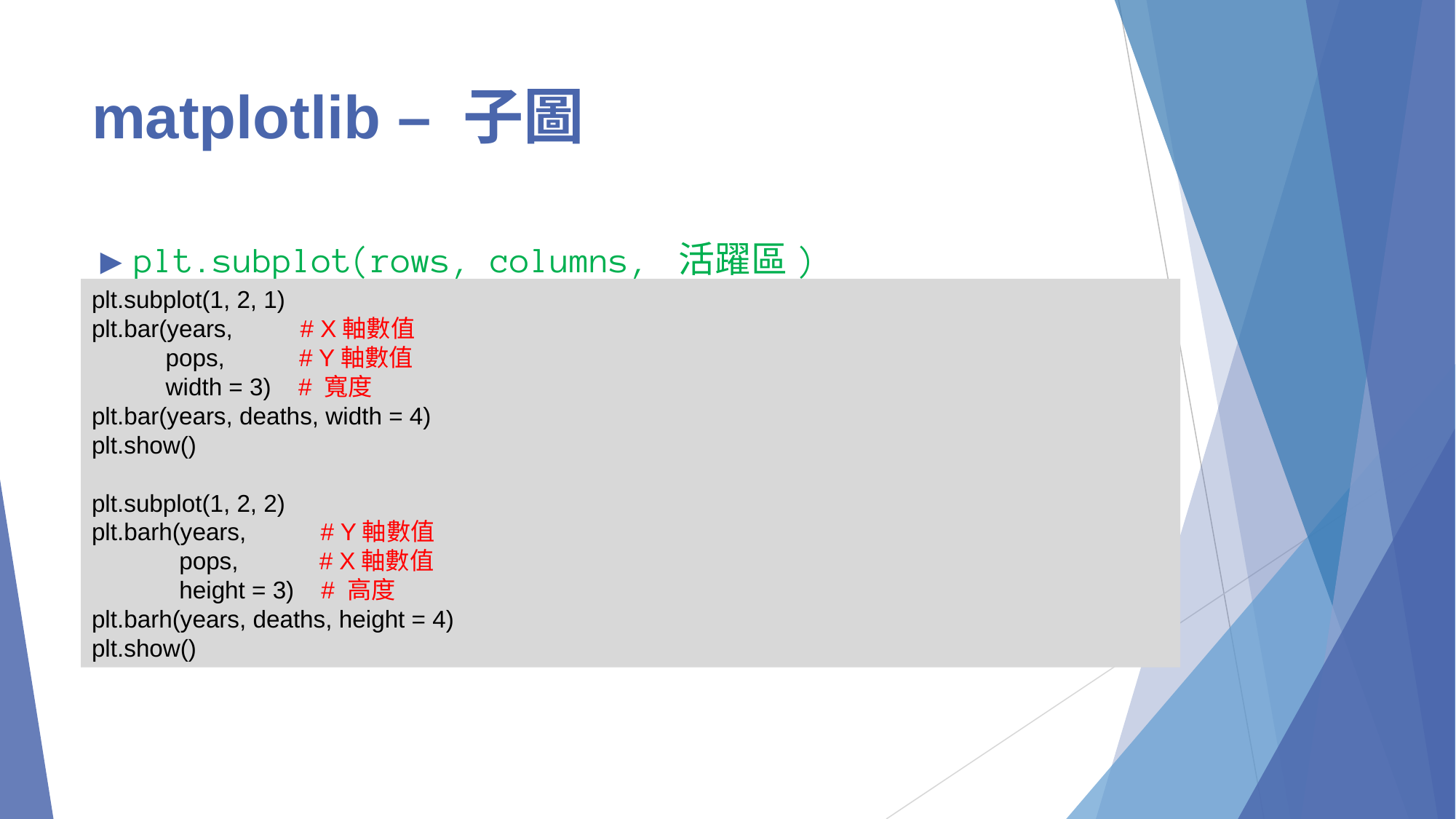

# matplotlib – 子圖
plt.subplot(rows, columns, 活躍區)

plt.subplot(1, 2, 1)
plt.bar(years,          # X軸數值
           pops,           # Y軸數值
           width = 3)    # 寬度
plt.bar(years, deaths, width = 4)
plt.show()

plt.subplot(1, 2, 2)
plt.barh(years,           # Y軸數值
             pops,            # X軸數值
             height = 3)    # 高度
plt.barh(years, deaths, height = 4)
plt.show()